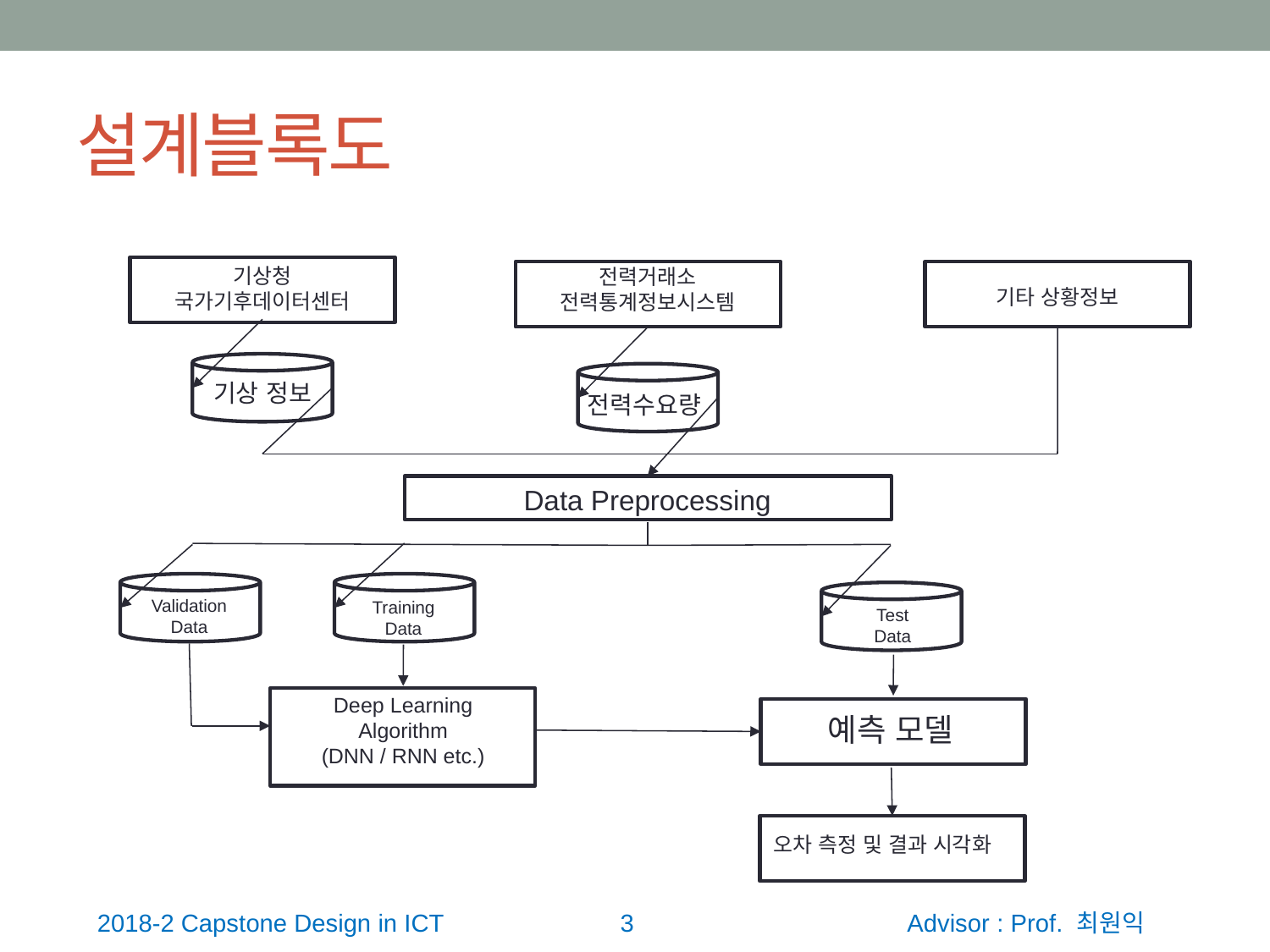

# 설계블록도

기상청
국가기후데이터센터

전력거래소
전력통계정보시스템

기타 상황정보

기상 정보
전력수요량

Data Preprocessing

Validation
Data
Training
Data
Test
Data
Deep Learning
Algorithm
(DNN / RNN etc.)

예측 모델

오차 측정 및 결과 시각화